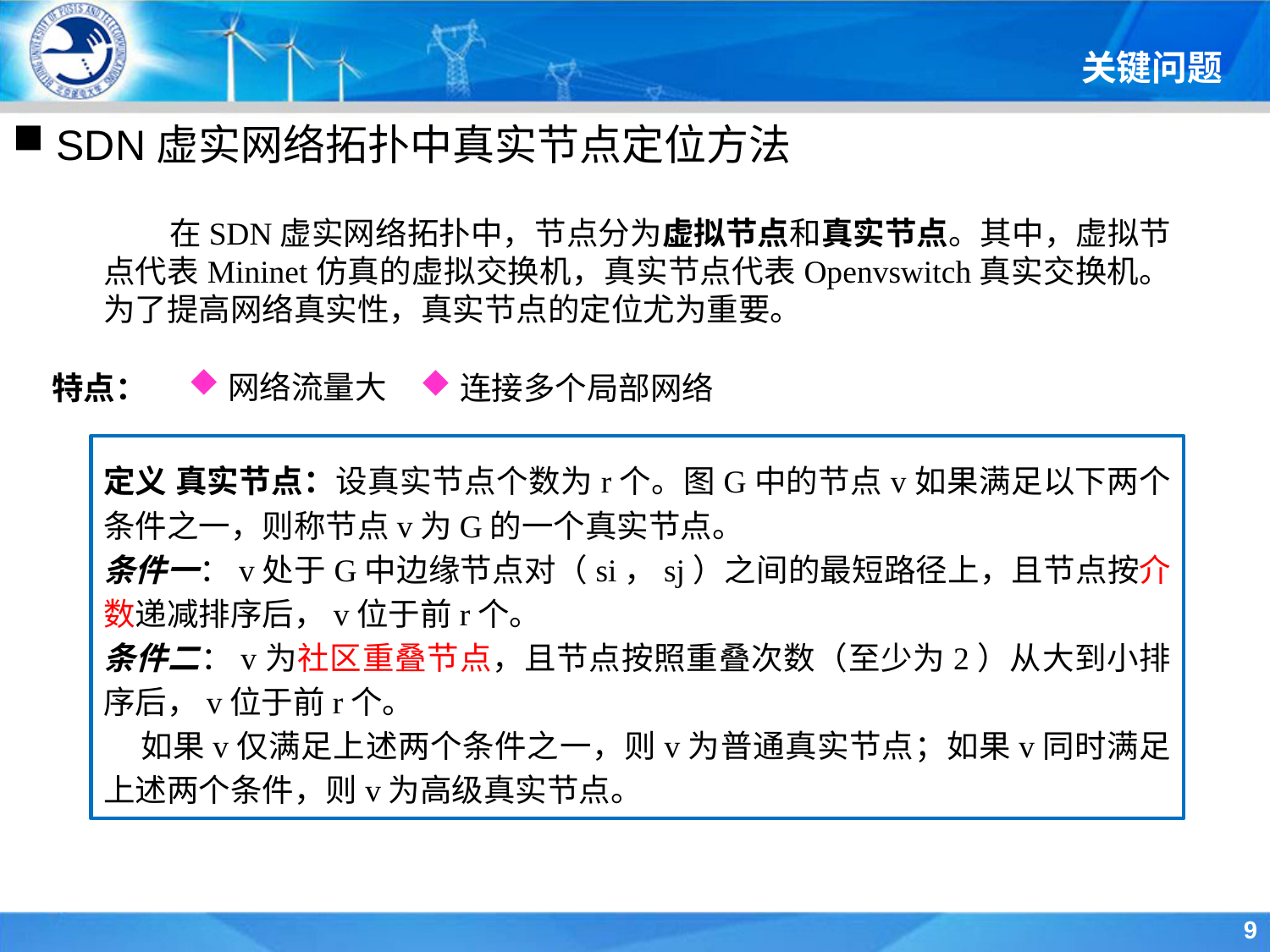

关键问题
 SDN虚实网络拓扑中真实节点定位方法
        在SDN虚实网络拓扑中，节点分为虚拟节点和真实节点。其中，虚拟节点代表Mininet仿真的虚拟交换机，真实节点代表Openvswitch真实交换机。为了提高网络真实性，真实节点的定位尤为重要。
网络流量大
连接多个局部网络
特点：

定义 真实节点：设真实节点个数为r个。图G中的节点v如果满足以下两个条件之一，则称节点v为G的一个真实节点。
条件一：v处于G中边缘节点对（si，sj）之间的最短路径上，且节点按介数递减排序后，v位于前r个。
条件二：v为社区重叠节点，且节点按照重叠次数（至少为2）从大到小排序后，v位于前r个。
如果v仅满足上述两个条件之一，则v为普通真实节点；如果v同时满足上述两个条件，则v为高级真实节点。